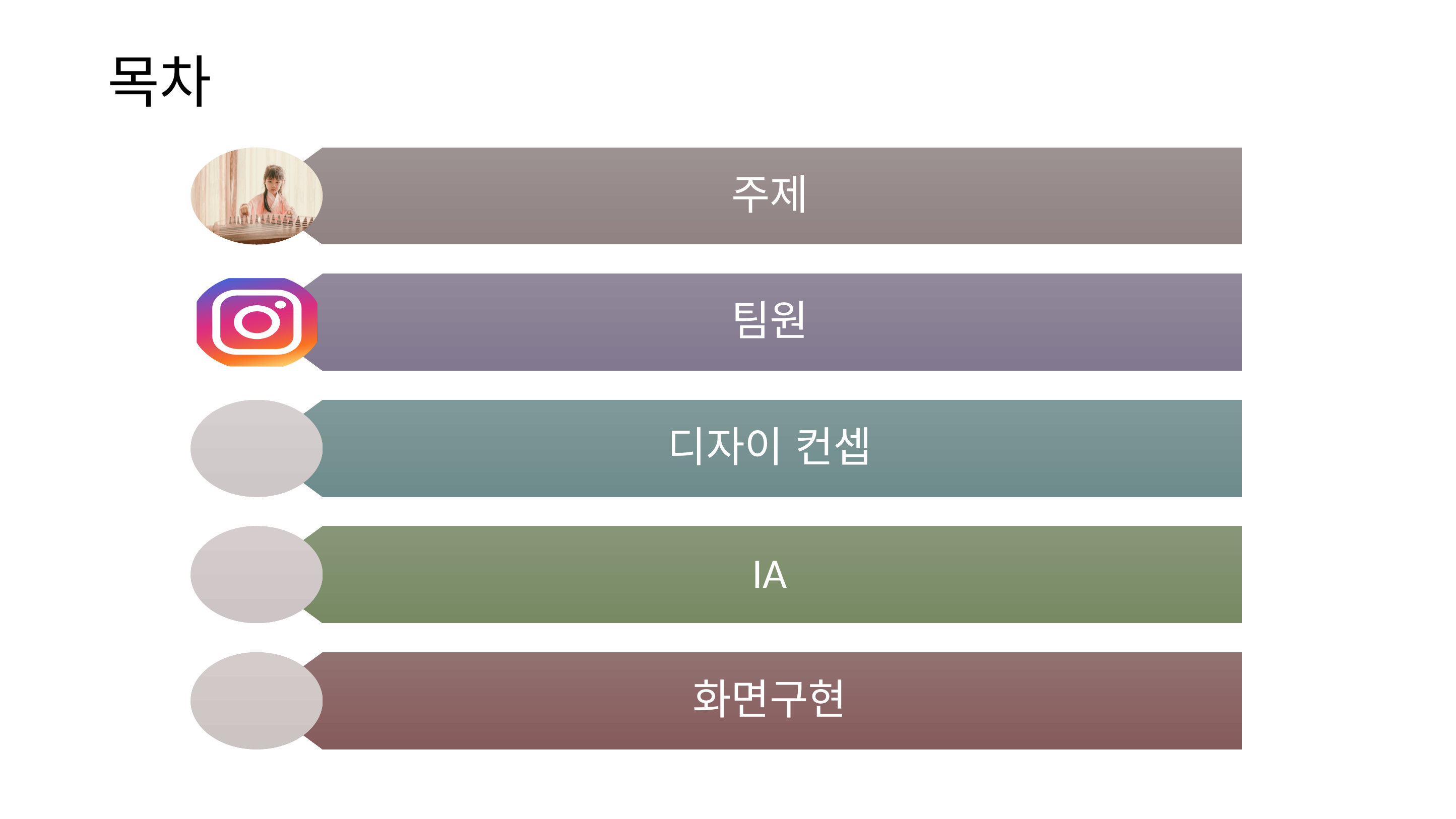

# 목차
주제

팀원

디자이 컨셉

IA

화면구현